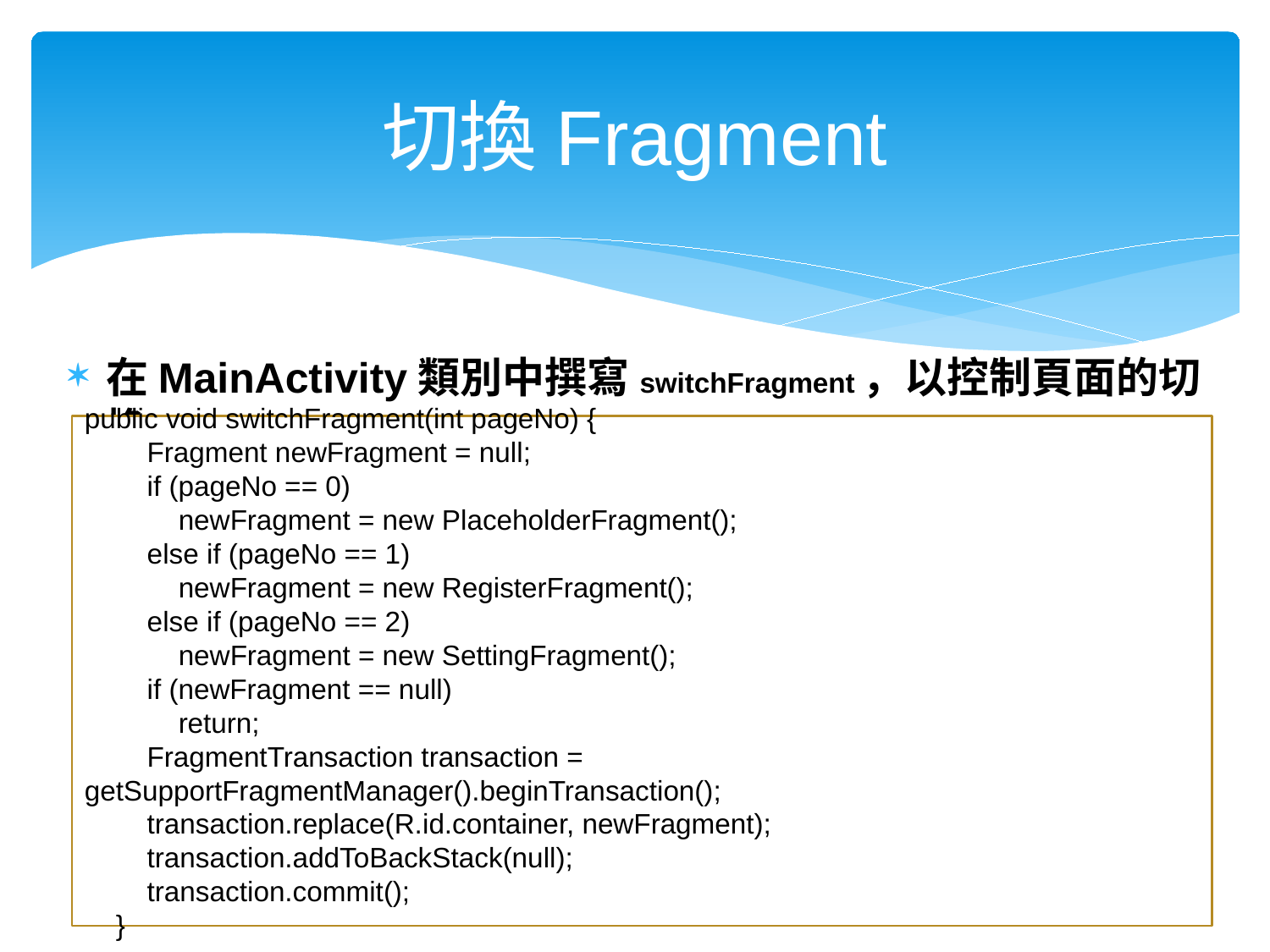

# 切換Fragment
在MainActivity類別中撰寫switchFragment，以控制頁面的切換
public void switchFragment(int pageNo) {
        Fragment newFragment = null;
        if (pageNo == 0)
            newFragment = new PlaceholderFragment();
        else if (pageNo == 1)
            newFragment = new RegisterFragment();
        else if (pageNo == 2)
            newFragment = new SettingFragment();
        if (newFragment == null)
            return;
        FragmentTransaction transaction = getSupportFragmentManager().beginTransaction();
        transaction.replace(R.id.container, newFragment);
        transaction.addToBackStack(null);
        transaction.commit();
    }